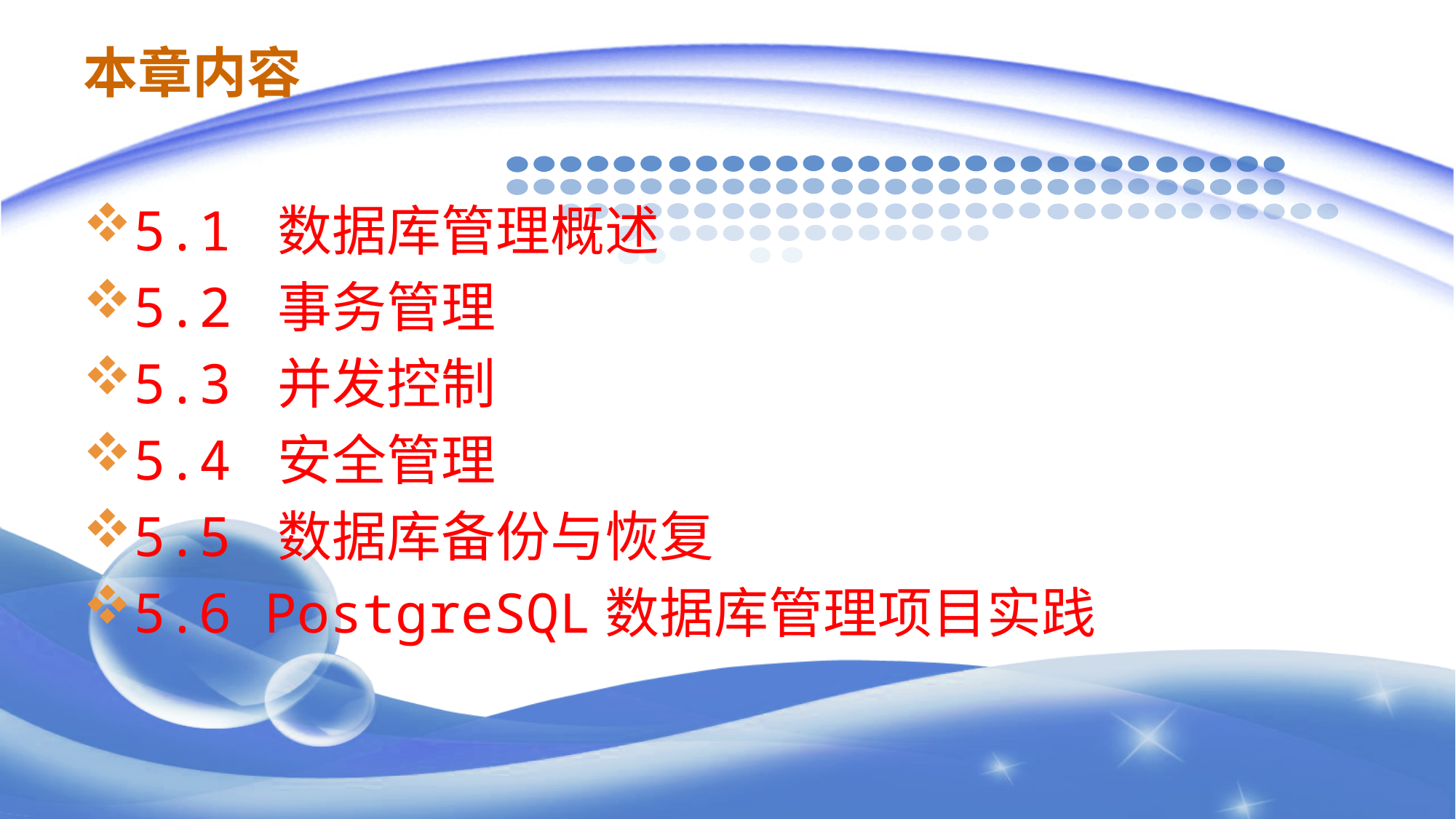

# 本章内容
5.1 数据库管理概述
5.2 事务管理
5.3 并发控制
5.4 安全管理
5.5 数据库备份与恢复
5.6 PostgreSQL数据库管理项目实践